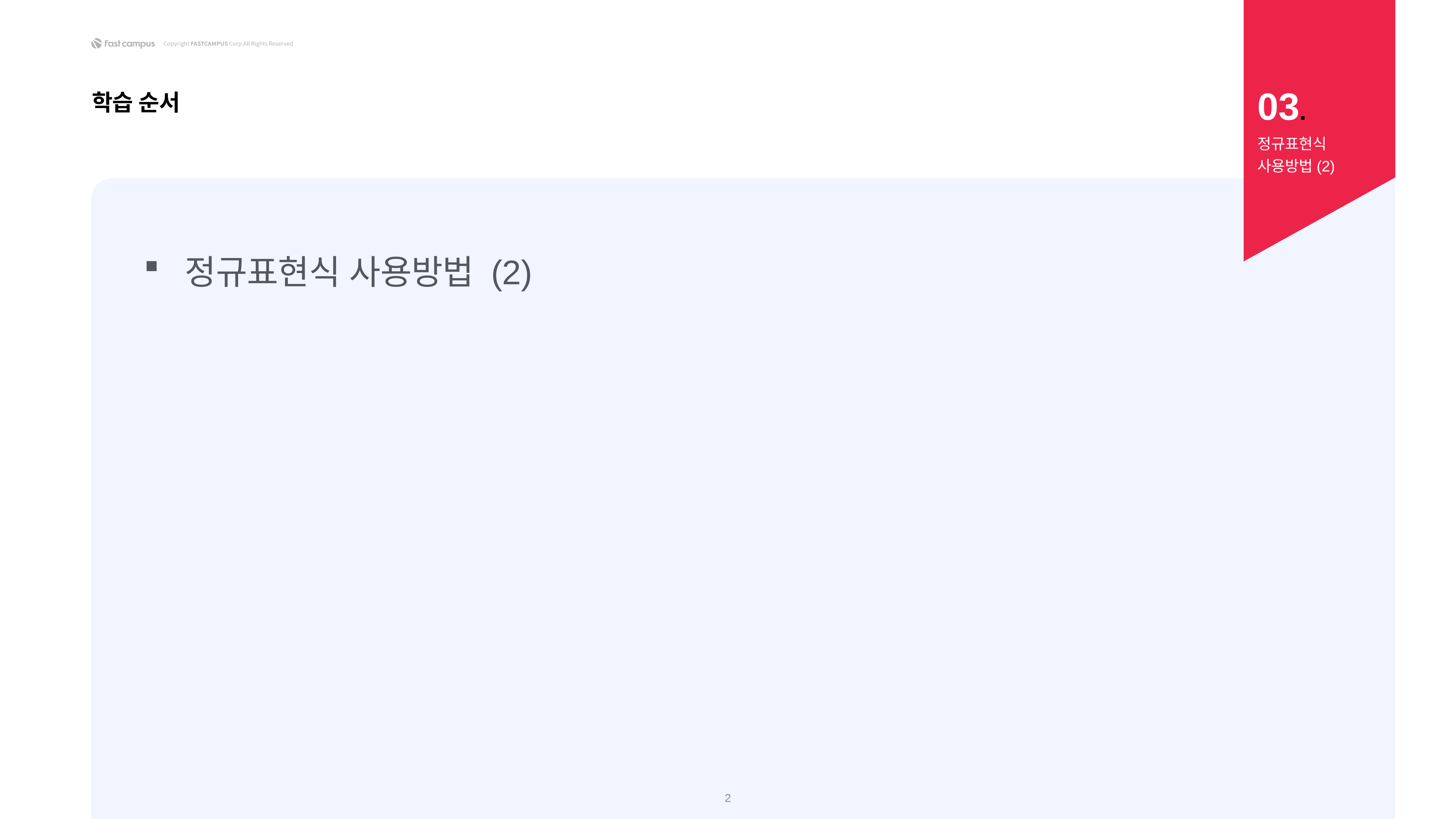

03.
학습 순서
정규표현식
사용방법(2)
정규표현식 사용방법 (2)
2